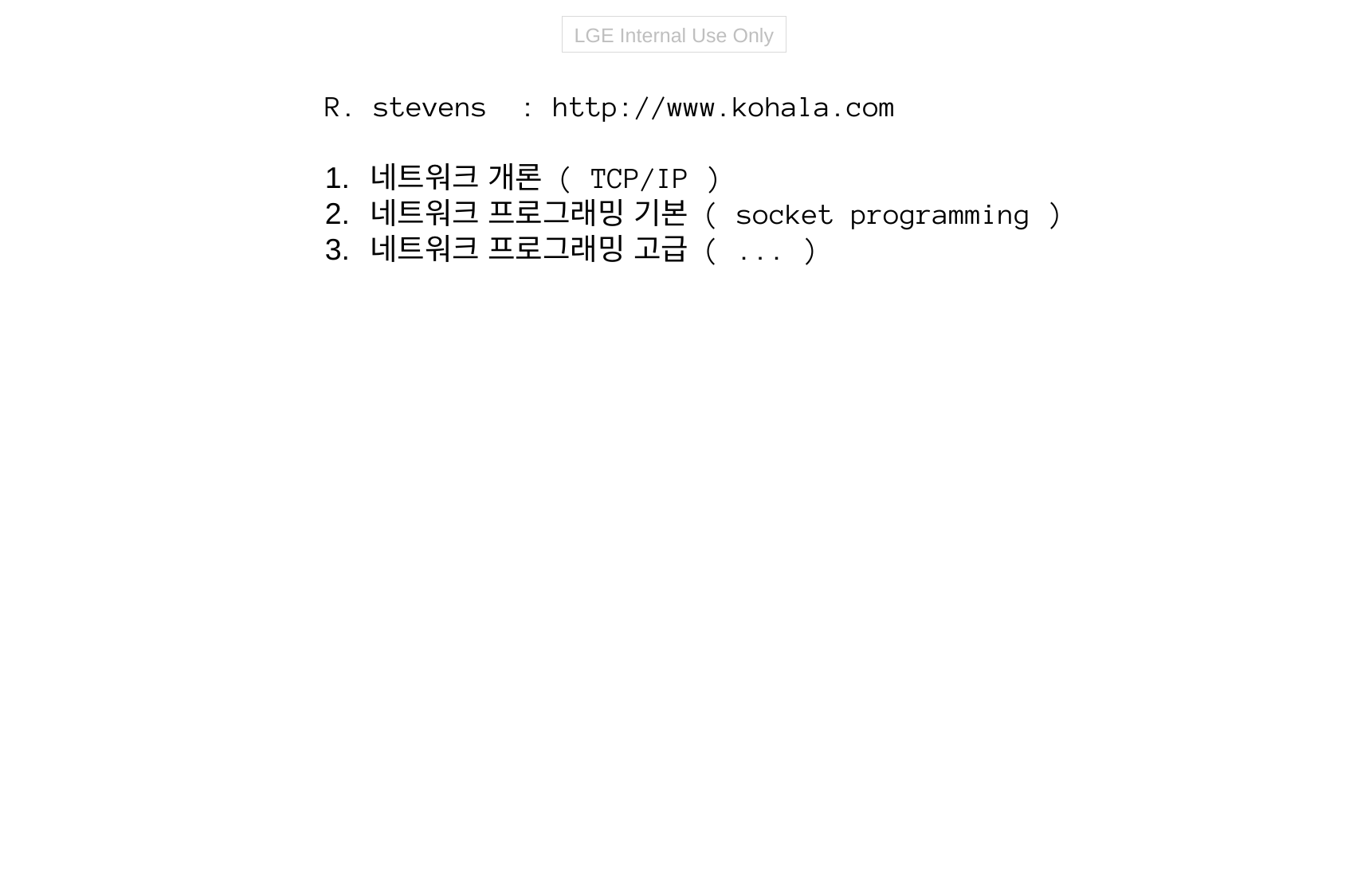

R. stevens  : http://www.kohala.com

네트워크 개론 ( TCP/IP )
네트워크 프로그래밍 기본 ( socket programming )
네트워크 프로그래밍 고급 ( ... )